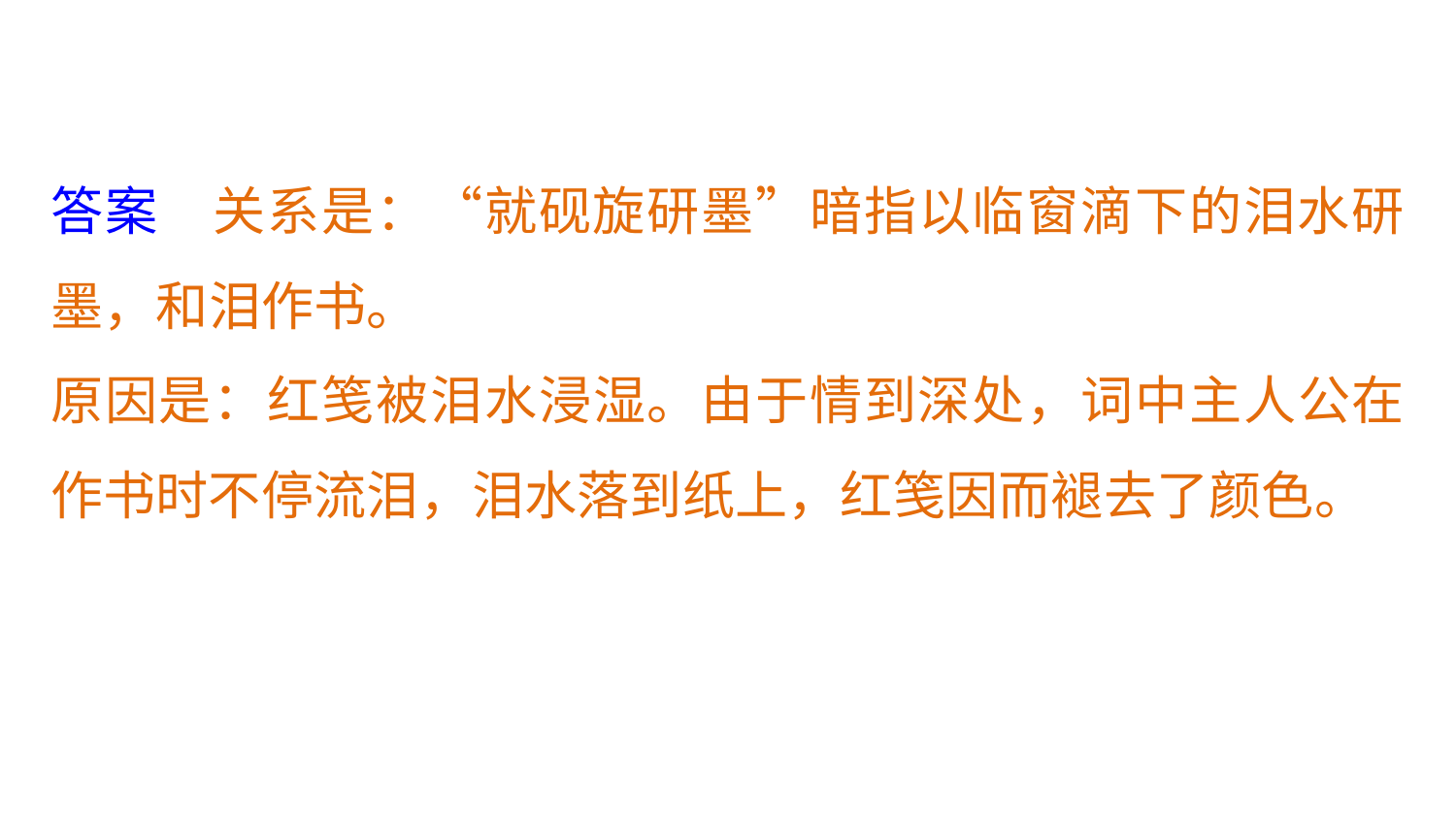

答案　关系是：“就砚旋研墨”暗指以临窗滴下的泪水研墨，和泪作书。
原因是：红笺被泪水浸湿。由于情到深处，词中主人公在作书时不停流泪，泪水落到纸上，红笺因而褪去了颜色。